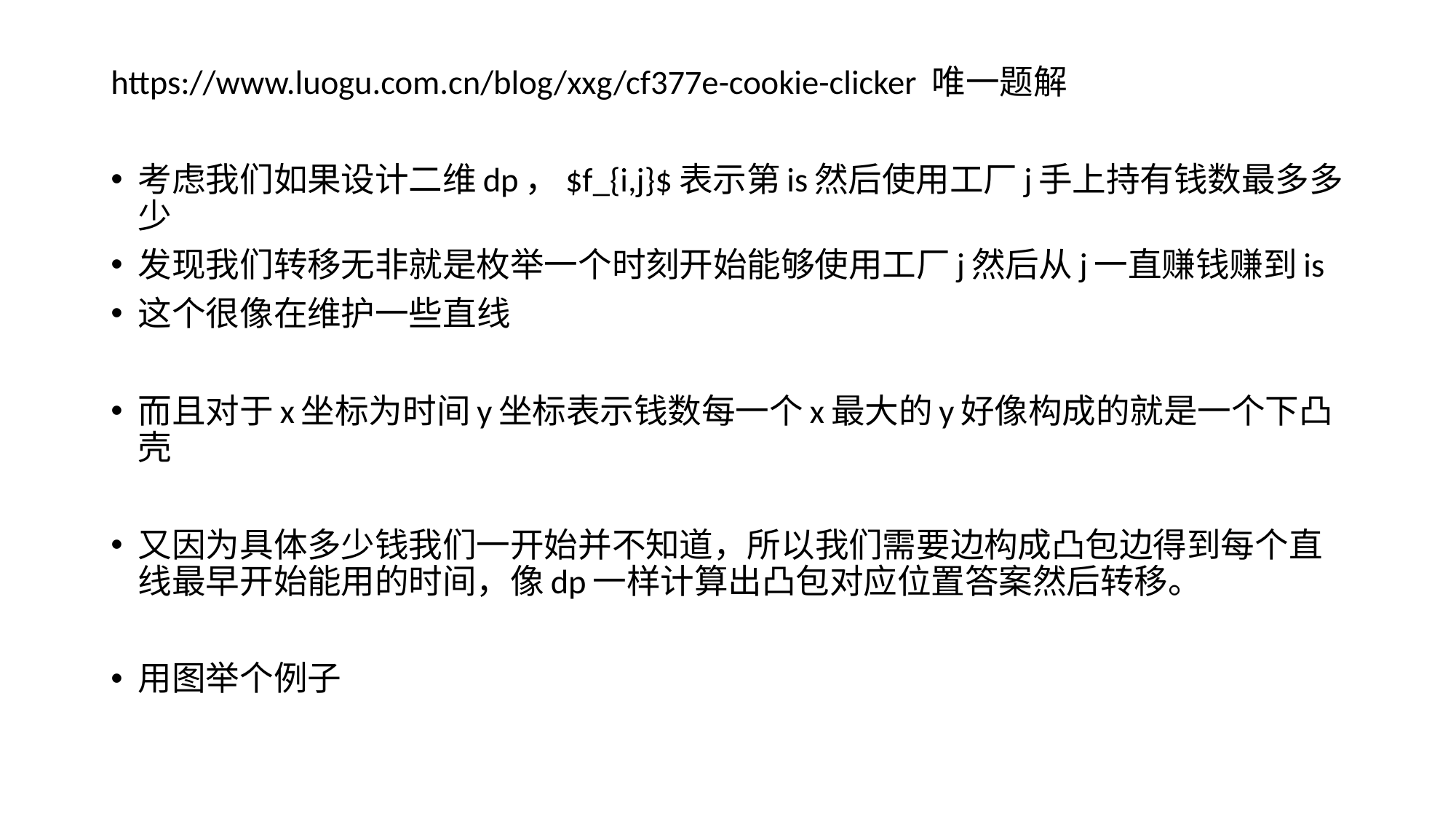

https://www.luogu.com.cn/blog/xxg/cf377e-cookie-clicker 唯一题解

考虑我们如果设计二维dp，$f_{i,j}$表示第is然后使用工厂j手上持有钱数最多多少
发现我们转移无非就是枚举一个时刻开始能够使用工厂j然后从j一直赚钱赚到is
这个很像在维护一些直线

而且对于x坐标为时间y坐标表示钱数每一个x最大的y好像构成的就是一个下凸壳

又因为具体多少钱我们一开始并不知道，所以我们需要边构成凸包边得到每个直线最早开始能用的时间，像dp一样计算出凸包对应位置答案然后转移。

用图举个例子